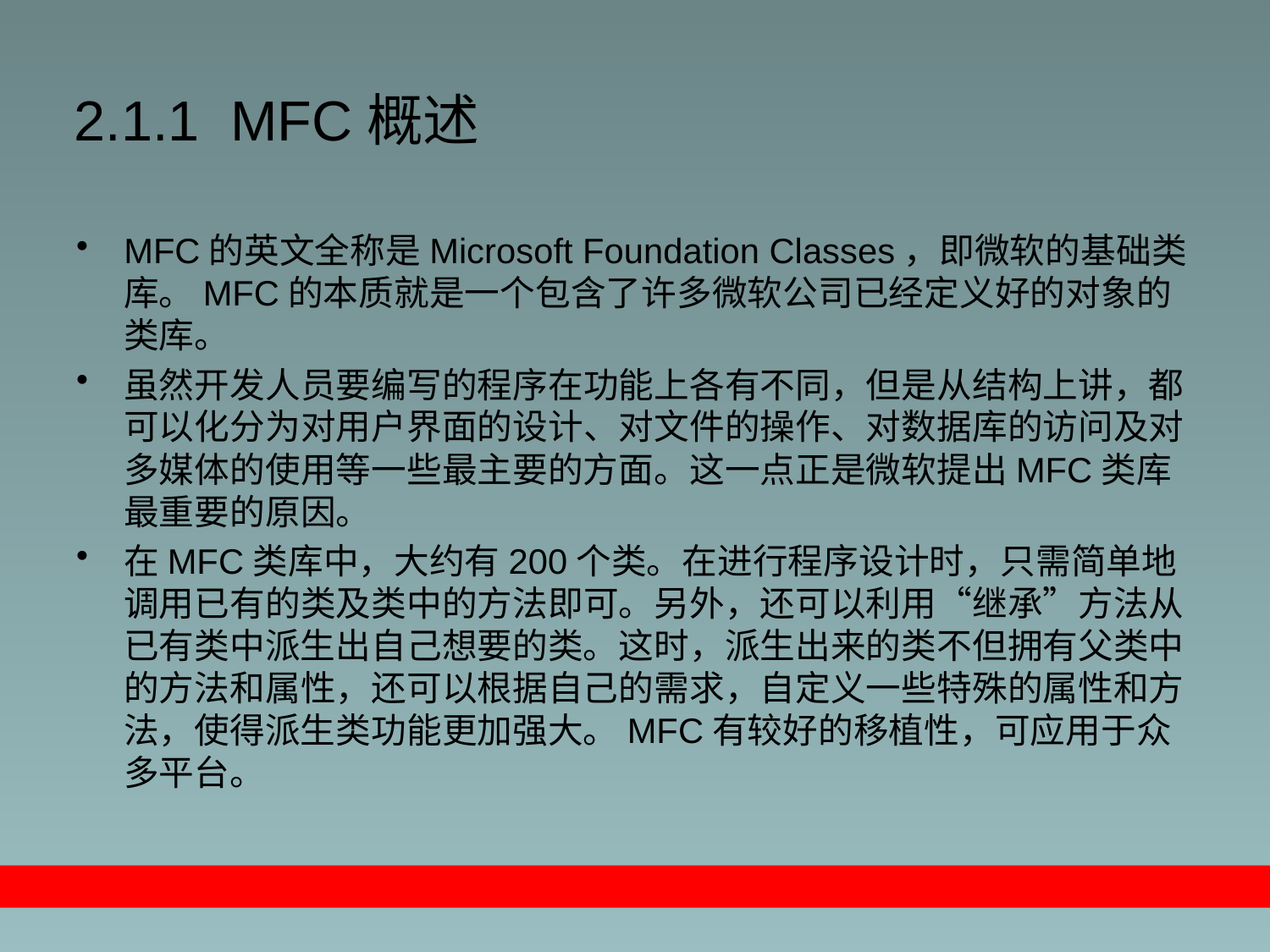

# 2.1.1  MFC概述
MFC的英文全称是Microsoft Foundation Classes，即微软的基础类库。MFC的本质就是一个包含了许多微软公司已经定义好的对象的类库。
虽然开发人员要编写的程序在功能上各有不同，但是从结构上讲，都可以化分为对用户界面的设计、对文件的操作、对数据库的访问及对多媒体的使用等一些最主要的方面。这一点正是微软提出MFC类库最重要的原因。
在MFC类库中，大约有200个类。在进行程序设计时，只需简单地调用已有的类及类中的方法即可。另外，还可以利用“继承”方法从已有类中派生出自己想要的类。这时，派生出来的类不但拥有父类中的方法和属性，还可以根据自己的需求，自定义一些特殊的属性和方法，使得派生类功能更加强大。MFC有较好的移植性，可应用于众多平台。